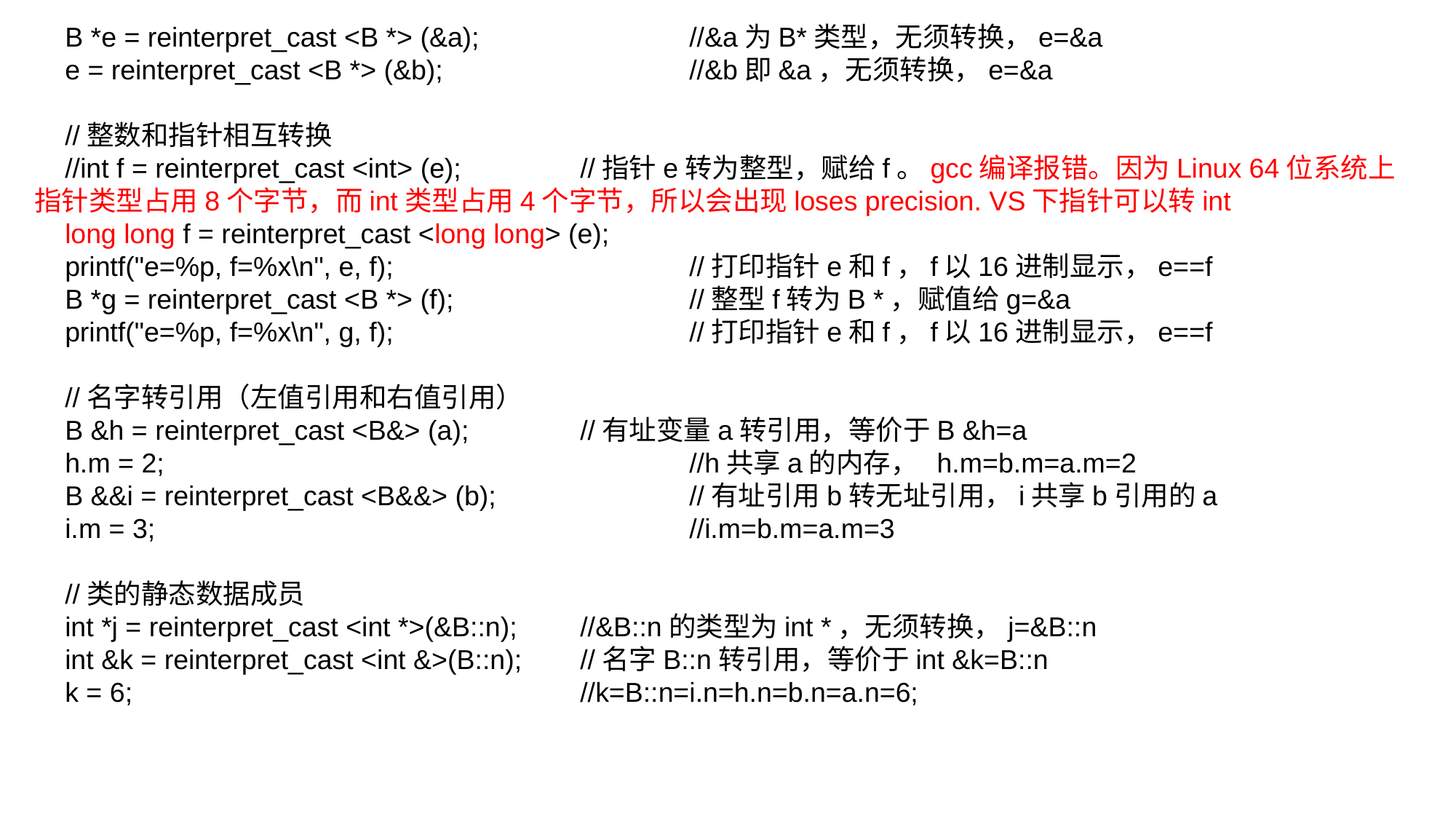

B *e = reinterpret_cast <B *> (&a);		//&a为B*类型，无须转换，e=&a
    e = reinterpret_cast <B *> (&b);			//&b即&a，无须转换，e=&a

    //整数和指针相互转换
    //int f = reinterpret_cast <int> (e);		//指针e转为整型，赋给f。gcc编译报错。因为Linux 64位系统上指针类型占用8个字节，而int类型占用4个字节，所以会出现loses precision. VS下指针可以转int
    long long f = reinterpret_cast <long long> (e);
    printf("e=%p, f=%x\n", e, f);			//打印指针e和f，f以16进制显示，e==f
    B *g = reinterpret_cast <B *> (f);			//整型f转为B *，赋值给g=&a
    printf("e=%p, f=%x\n", g, f);			//打印指针e和f，f以16进制显示，e==f

    //名字转引用（左值引用和右值引用）
    B &h = reinterpret_cast <B&> (a);		//有址变量a转引用，等价于B &h=a
    h.m = 2;					//h共享a的内存，  h.m=b.m=a.m=2
    B &&i = reinterpret_cast <B&&> (b);		//有址引用b转无址引用，i共享b引用的a
    i.m = 3;					//i.m=b.m=a.m=3

    //类的静态数据成员
    int *j = reinterpret_cast <int *>(&B::n);	//&B::n的类型为int *，无须转换，j=&B::n
    int &k = reinterpret_cast <int &>(B::n);	//名字B::n转引用，等价于int &k=B::n
    k = 6; 					//k=B::n=i.n=h.n=b.n=a.n=6;